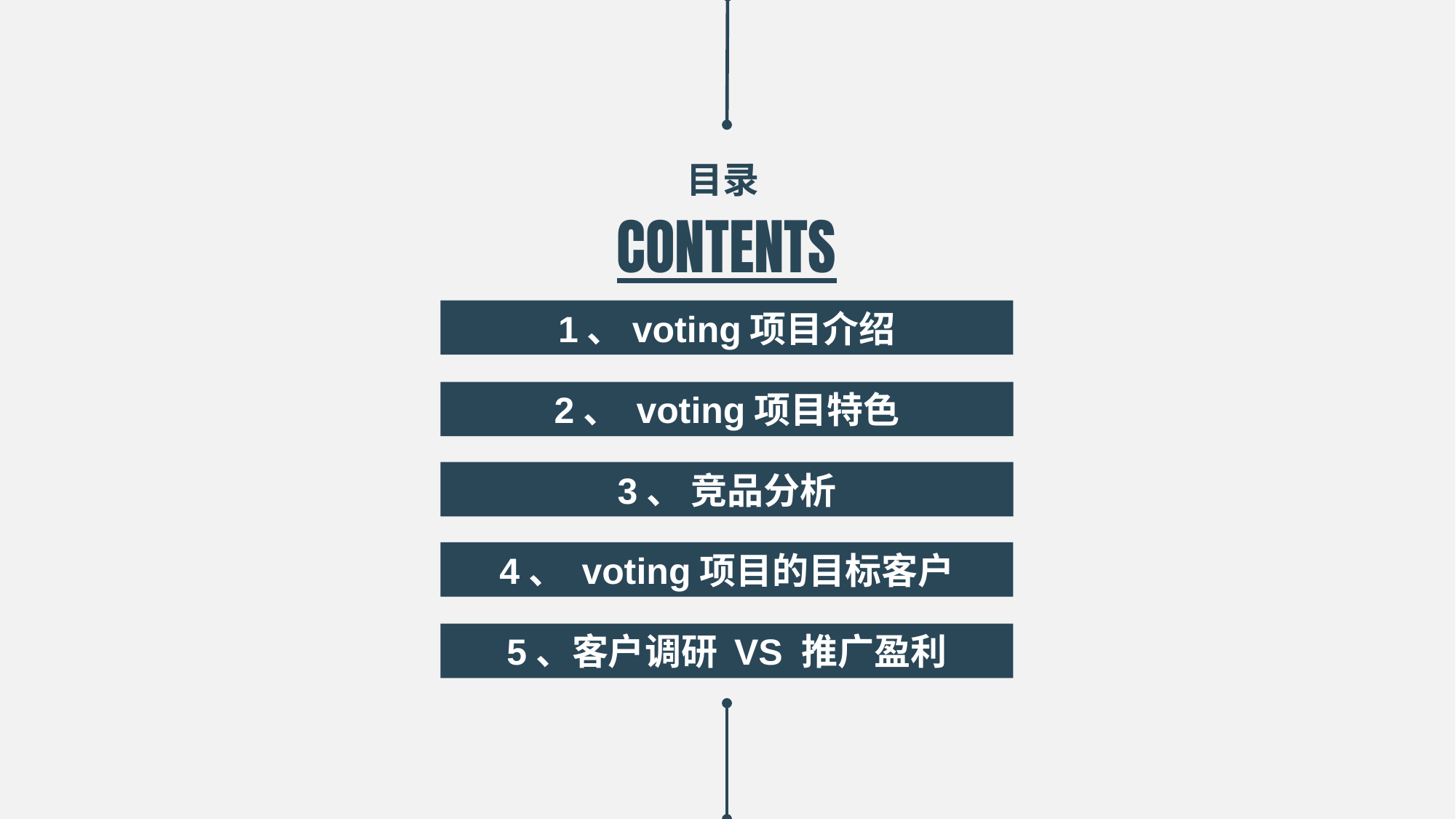

目录
CONTENTS
1、voting项目介绍
2、 voting项目特色
3、 竞品分析
4、 voting项目的目标客户
5、客户调研 VS 推广盈利